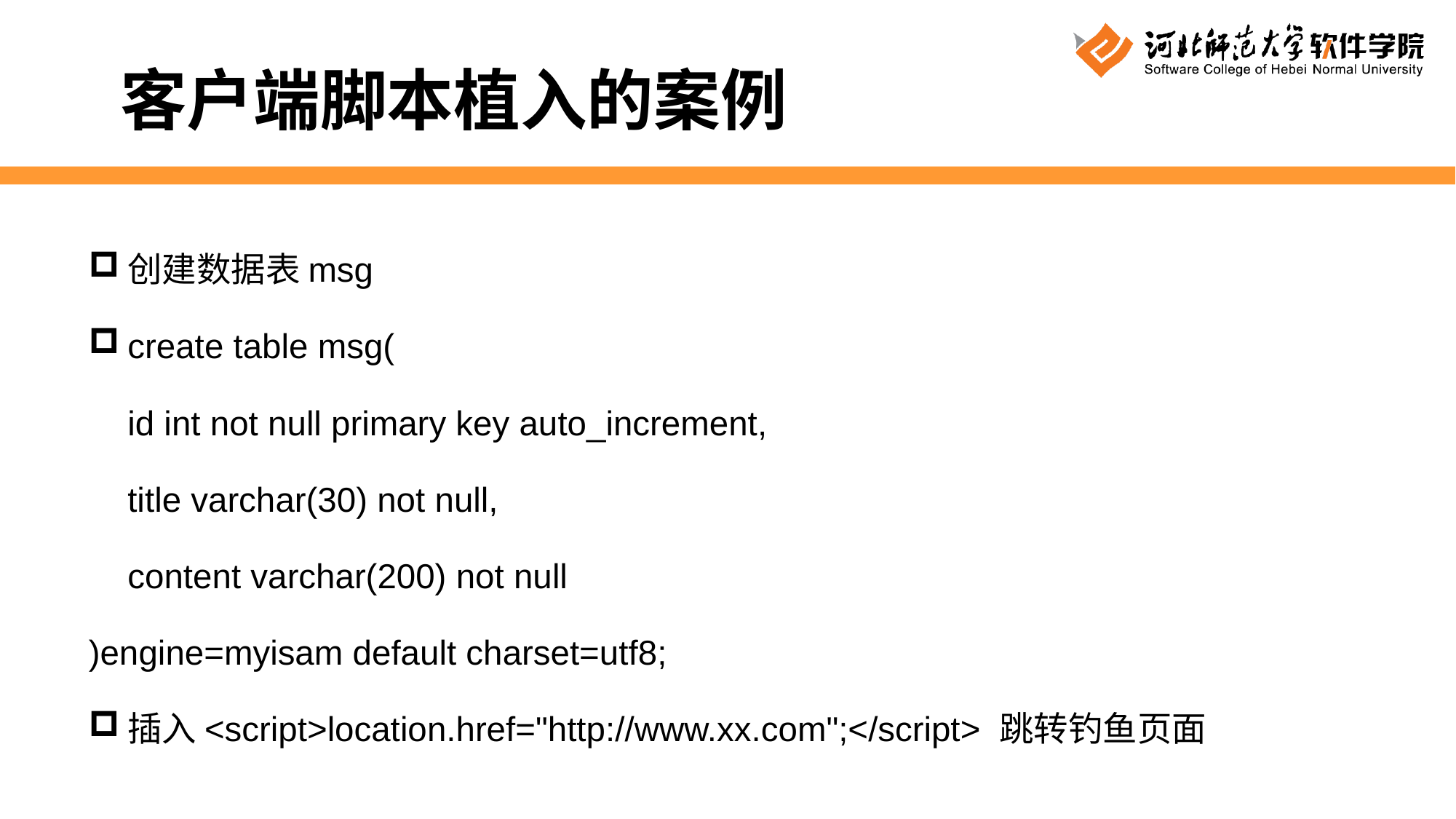

客户端脚本植入的案例
创建数据表msg
create table msg(
	id int not null primary key auto_increment,
	title varchar(30) not null,
	content varchar(200) not null
)engine=myisam default charset=utf8;
插入<script>location.href="http://www.xx.com";</script> 跳转钓鱼页面